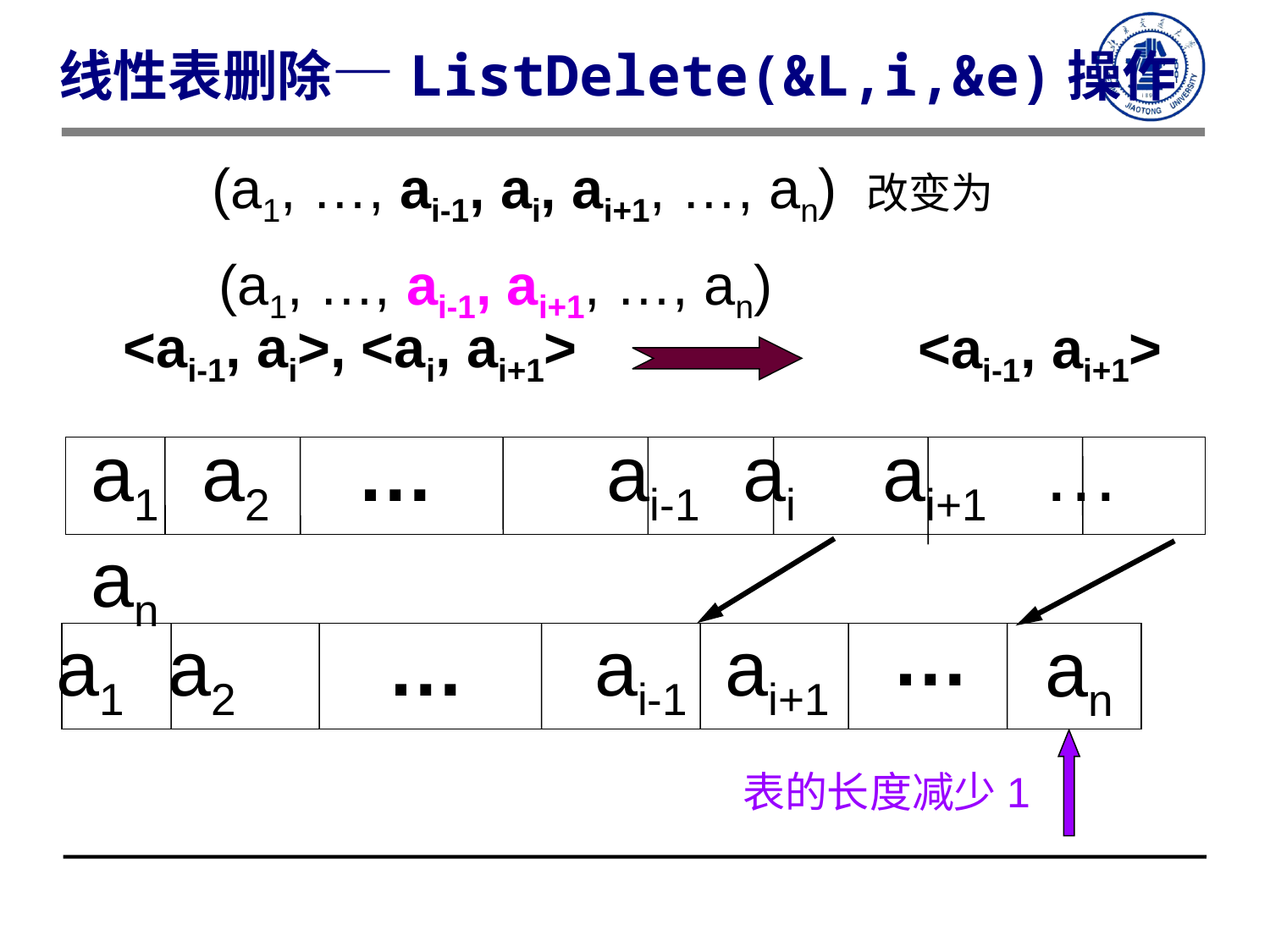

线性表删除—ListDelete(&L,i,&e)操作
 (a1, …, ai-1, ai, ai+1, …, an) 改变为
 (a1, …, ai-1, ai+1, …, an)
<ai-1, ai>, <ai, ai+1>
<ai-1, ai+1>

a1  a2    …        ai-1  ai    ai+1   …    an

…
a1  a2       …      ai-1

ai+1
an

表的长度减少1